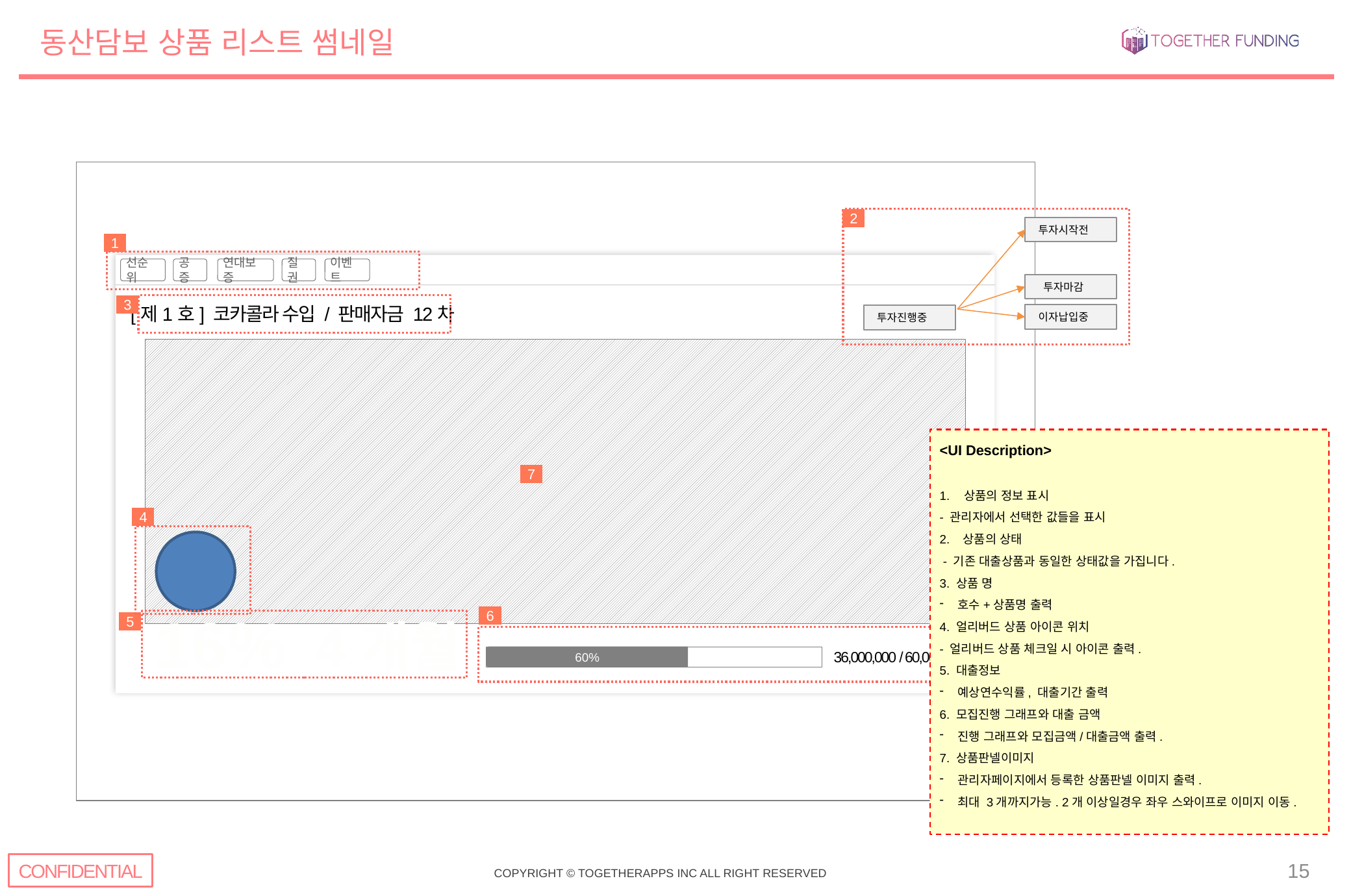

# 동산담보 상품 리스트 썸네일

2

투자시작전
1

선순위
공증
연대보증
질권
이벤트
투자마감
3

[제1호] 코카콜라 수입 / 판매자금 12차
이자납입중
투자진행중

<UI Description>

상품의 정보 표시
- 관리자에서 선택한 값들을 표시
2.   상품의 상태
 - 기존 대출상품과 동일한 상태값을 가집니다.
3. 상품 명
호수+상품명 출력
4. 얼리버드 상품 아이콘 위치
- 얼리버드 상품 체크일 시 아이콘 출력.
5. 대출정보
예상연수익률, 대출기간 출력
6. 모집진행 그래프와 대출 금액
진행 그래프와 모집금액/대출금액 출력.
7. 상품판넬이미지
관리자페이지에서 등록한 상품판넬 이미지 출력.
최대 3개까지가능. 2개 이상일경우 좌우 스와이프로 이미지 이동.

7

4

16%
6

5

4개월

36,000,000 / 60,000,000
60%

15